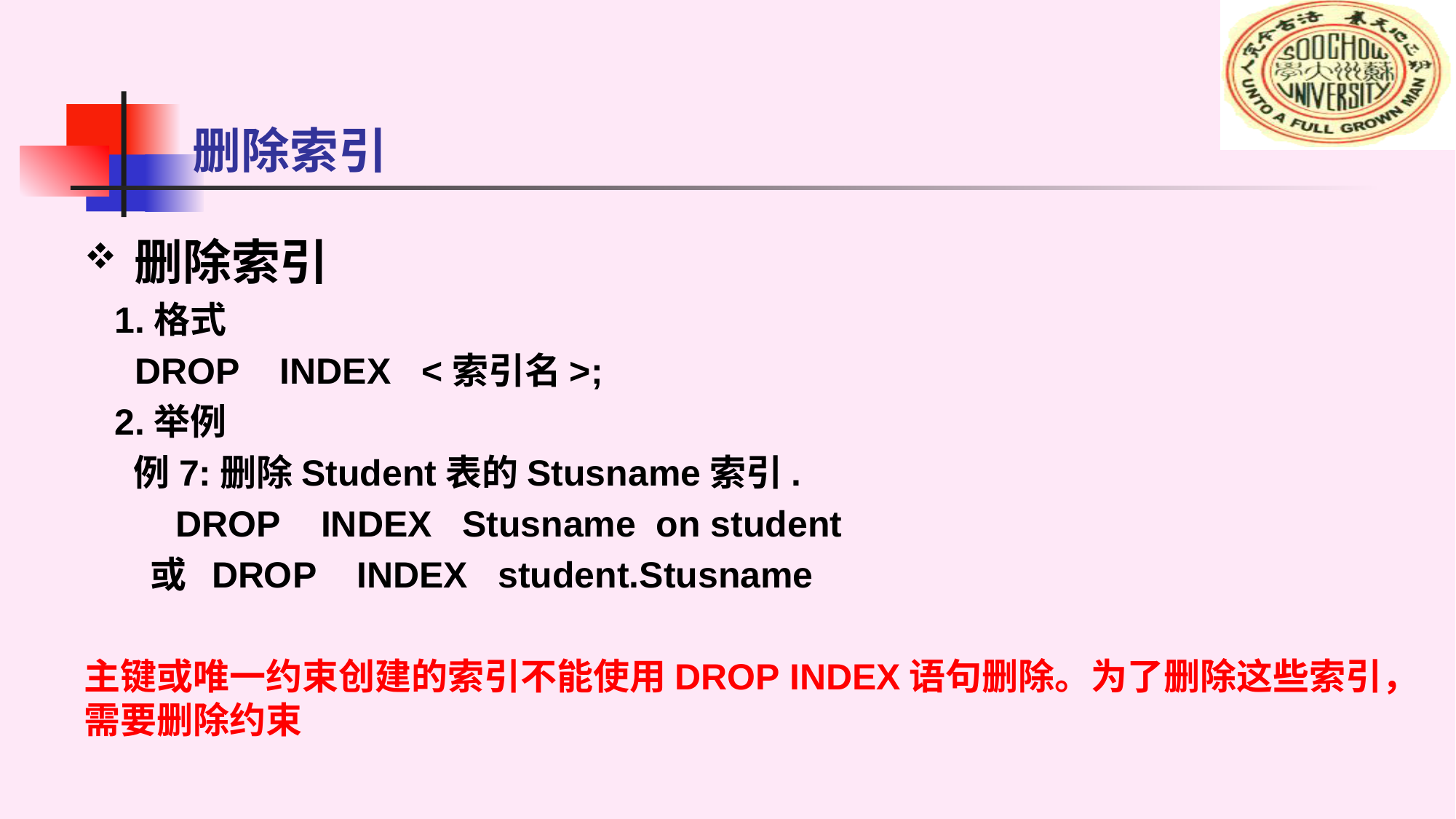

删除索引
 删除索引
   1.格式
     DROP    INDEX   <索引名>;
   2.举例
     例7:删除Student表的Stusname索引.
         DROP    INDEX   Stusname  on student
       或  DROP    INDEX   student.Stusname

主键或唯一约束创建的索引不能使用DROP INDEX语句删除。为了删除这些索引，需要删除约束